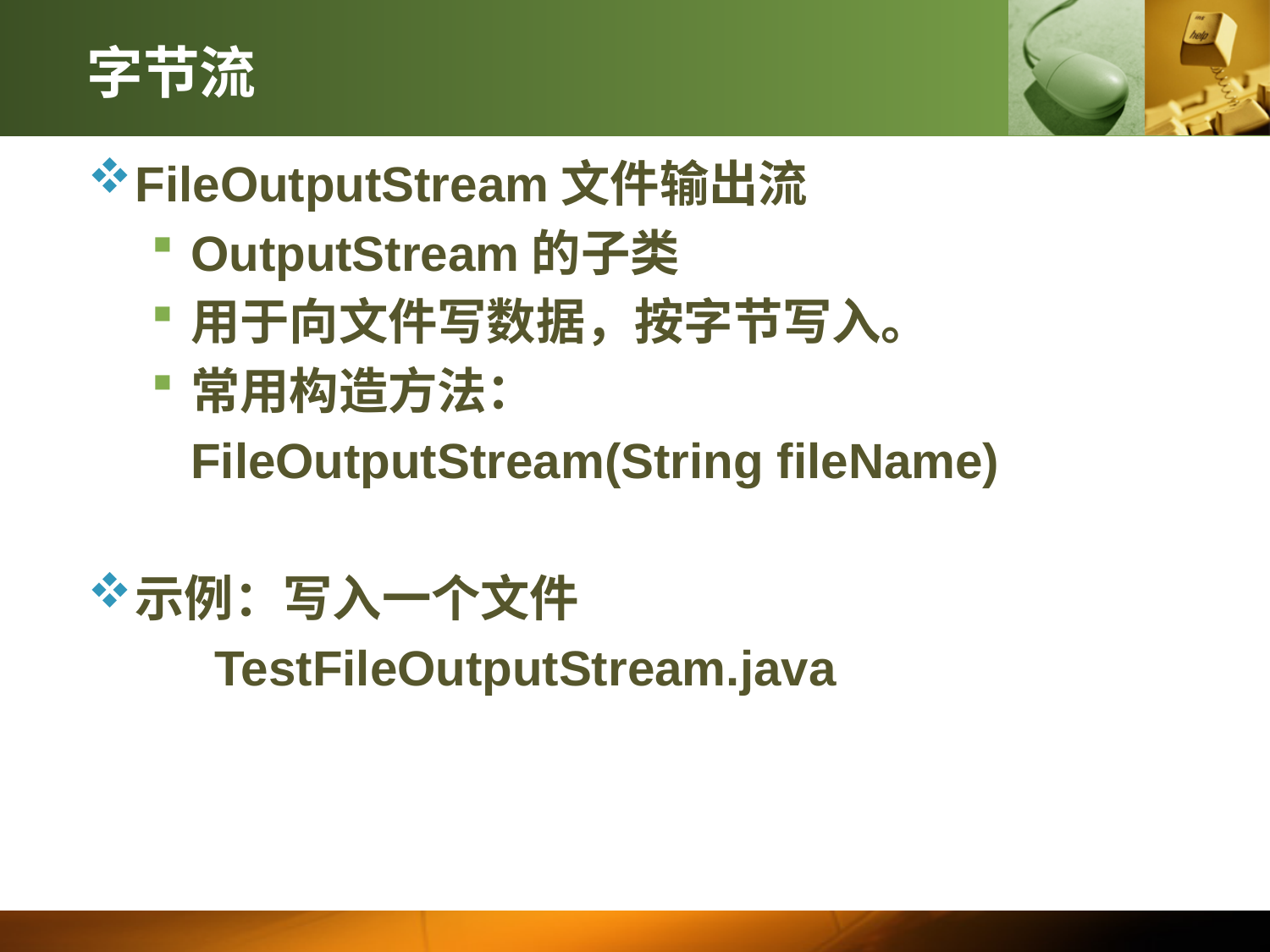

# 字节流
FileOutputStream文件输出流
OutputStream的子类
用于向文件写数据，按字节写入。
常用构造方法：
	FileOutputStream(String fileName)

示例：写入一个文件
	TestFileOutputStream.java